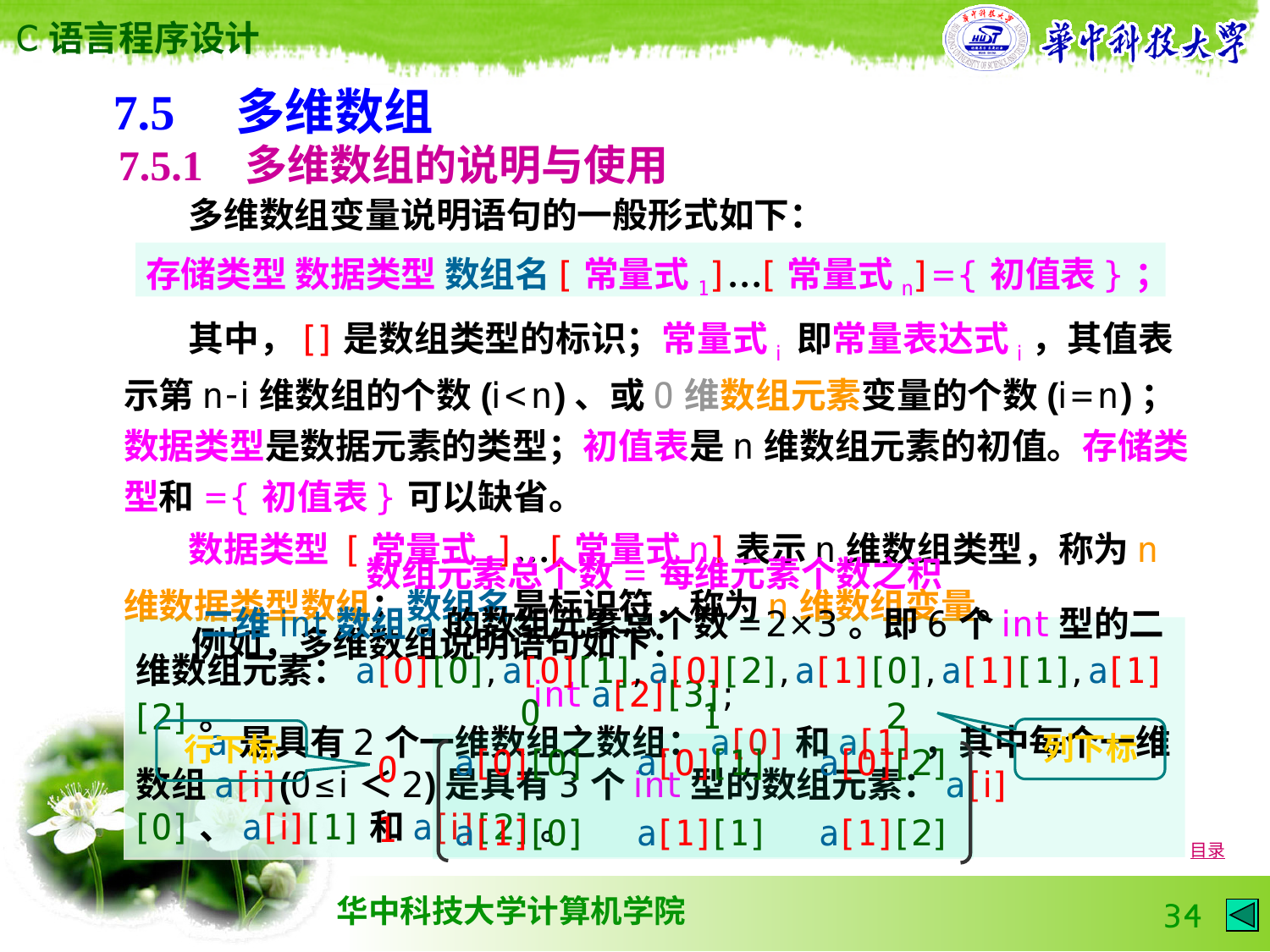

7.5　多维数组
7.5.1   多维数组的说明与使用
       多维数组变量说明语句的一般形式如下：
存储类型 数据类型 数组名[常量式1]…[常量式n]={初值表}；
       其中，[]是数组类型的标识；常量式i 即常量表达式i，其值表示第n-i维数组的个数(i<n)、或0维数组元素变量的个数(i=n)；数据类型是数据元素的类型；初值表是n维数组元素的初值。存储类型和={初值表}可以缺省。
       数据类型 [常量式1]…[常量式n]表示n维数组类型，称为n维数据类型数组；数组名是标识符，称为n维数组变量。

数组元素总个数=每维元素个数之积
       二维int数组a 的数组元素总个数=2×3。即6个int型的二维数组元素：a[0][0], a[0][1], a[0][2], a[1][0], a[1][1], a[1][2]。
       例如，多维数组说明语句如下：
int a[2][3];

       a 是具有2个一维数组之数组：a[0]和a[1]，其中每个一维数组a[i](0≤i＜2)是具有3个int型的数组元素：a[i][0]、a[i][1]和a[i][2]。
0
2
1
列下标
行下标
 a[0][0]     a[0][1]     a[0][2]
 a[1][0]     a[1][1]     a[1][2]

0
1
目录
34